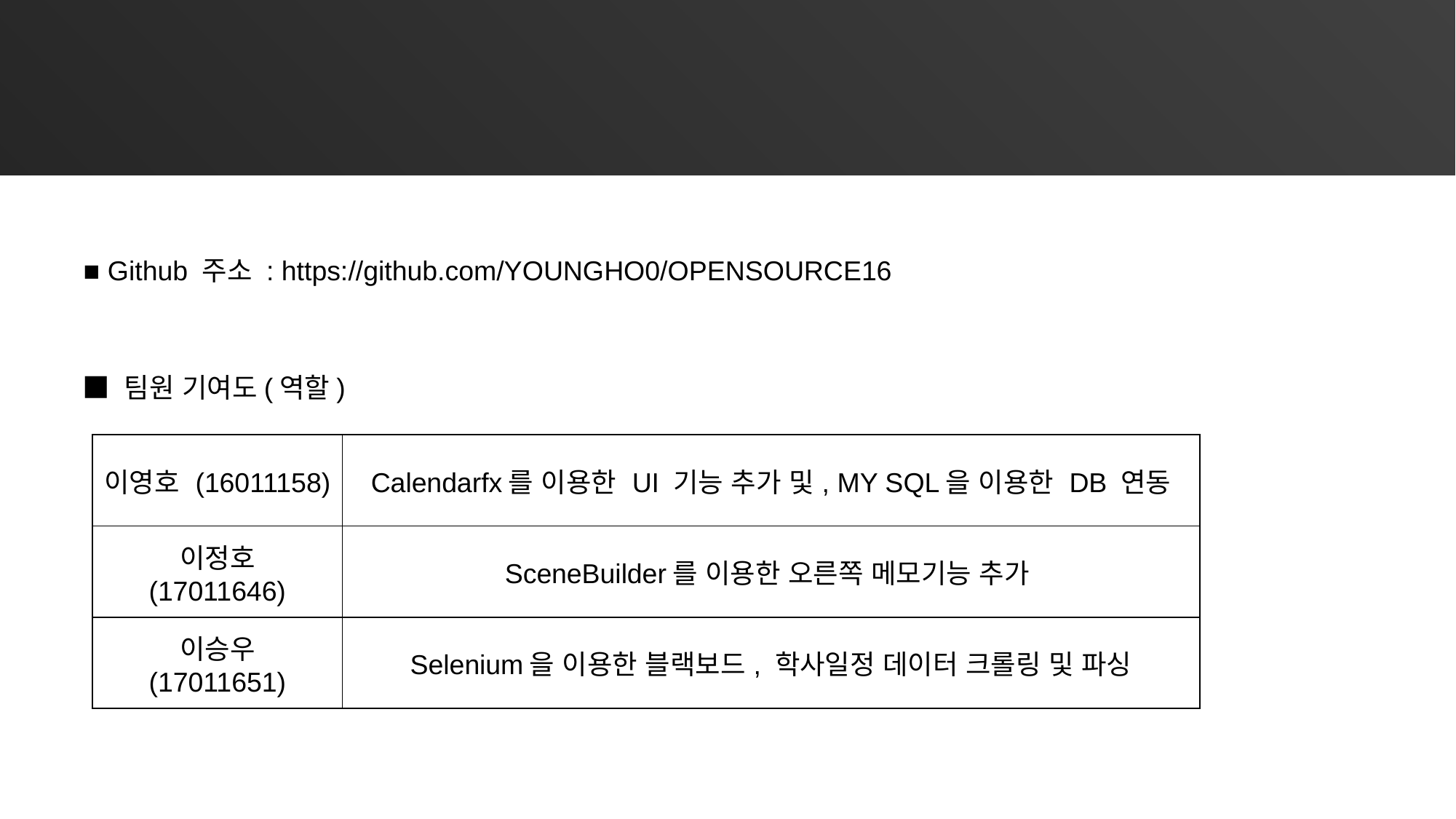

Github 주소 및 팀원 기여도
■ Github 주소 : https://github.com/YOUNGHO0/OPENSOURCE16
| ㅇㅇ |  |
| --- | --- |
| 이영호 (16011158) | Calendarfx를 이용한 UI 기능 추가 및, MY SQL을 이용한 DB 연동 |
| 이정호 (17011646) | SceneBuilder를 이용한 오른쪽 메모기능 추가 |
| 이승우 (17011651) | Selenium을 이용한 블랙보드, 학사일정 데이터 크롤링 및 파싱 |
■ 팀원 기여도(역할)